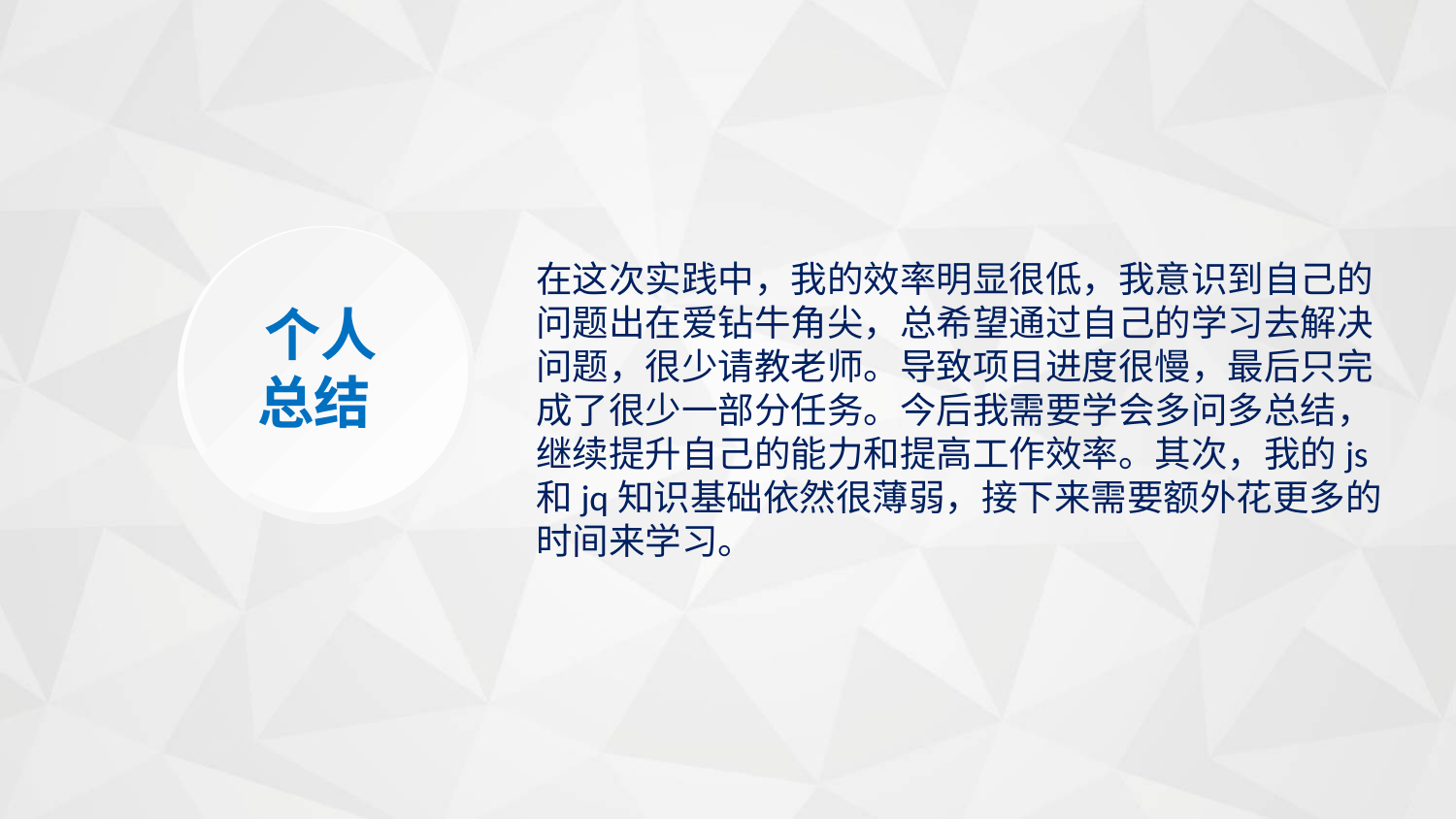

个人总结
在这次实践中，我的效率明显很低，我意识到自己的问题出在爱钻牛角尖，总希望通过自己的学习去解决问题，很少请教老师。导致项目进度很慢，最后只完成了很少一部分任务。今后我需要学会多问多总结，继续提升自己的能力和提高工作效率。其次，我的js和jq知识基础依然很薄弱，接下来需要额外花更多的时间来学习。